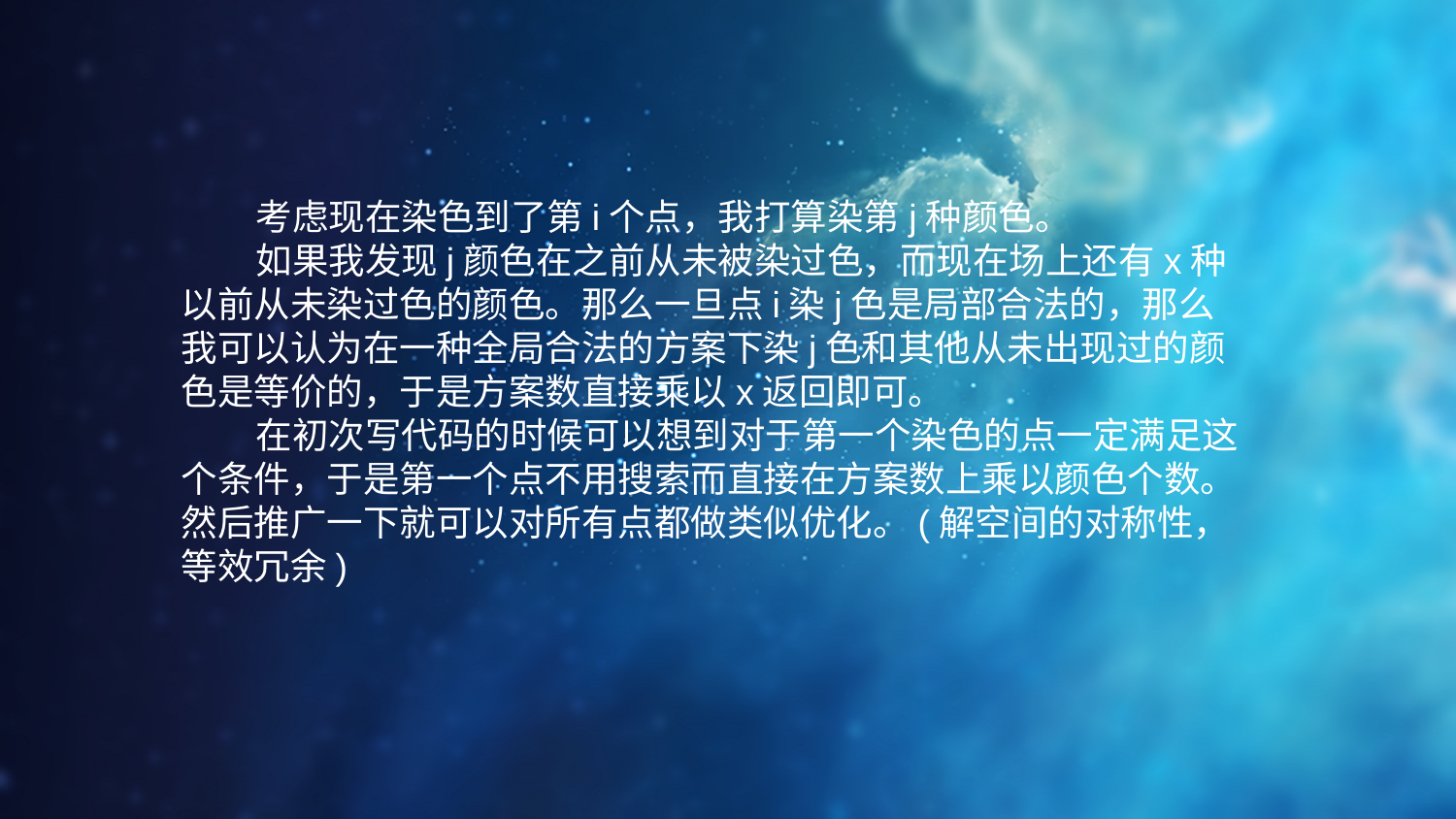

考虑现在染色到了第i个点，我打算染第j种颜色。
        如果我发现j颜色在之前从未被染过色，而现在场上还有x种以前从未染过色的颜色。那么一旦点i染j色是局部合法的，那么我可以认为在一种全局合法的方案下染j色和其他从未出现过的颜色是等价的，于是方案数直接乘以x返回即可。
        在初次写代码的时候可以想到对于第一个染色的点一定满足这个条件，于是第一个点不用搜索而直接在方案数上乘以颜色个数。然后推广一下就可以对所有点都做类似优化。(解空间的对称性，等效冗余)